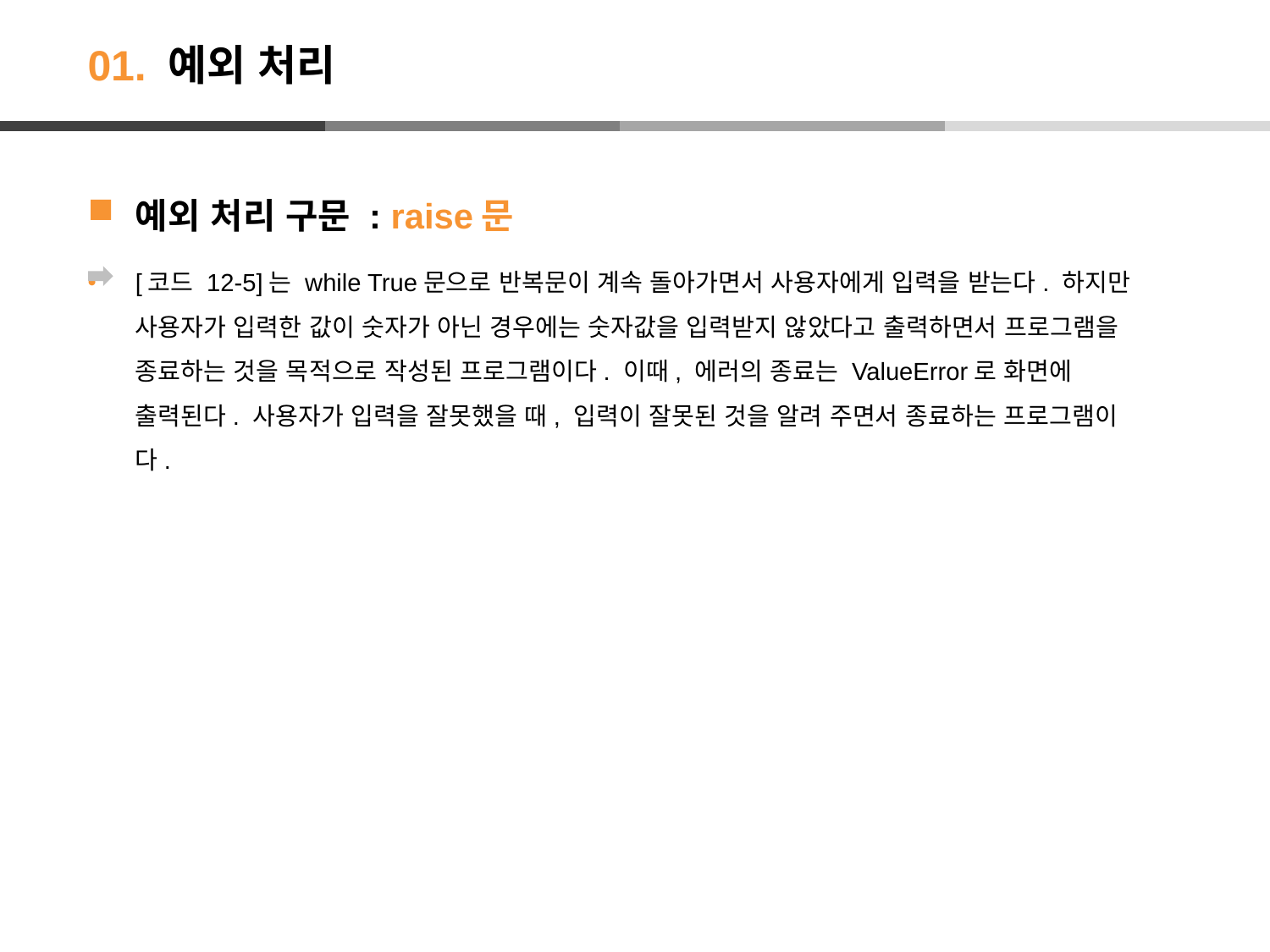

# 01. 예외 처리
예외 처리 구문 : raise문

[코드 12-5]는 while True문으로 반복문이 계속 돌아가면서 사용자에게 입력을 받는다. 하지만 사용자가 입력한 값이 숫자가 아닌 경우에는 숫자값을 입력받지 않았다고 출력하면서 프로그램을 종료하는 것을 목적으로 작성된 프로그램이다. 이때, 에러의 종료는 ValueError로 화면에 출력된다. 사용자가 입력을 잘못했을 때, 입력이 잘못된 것을 알려 주면서 종료하는 프로그램이다.